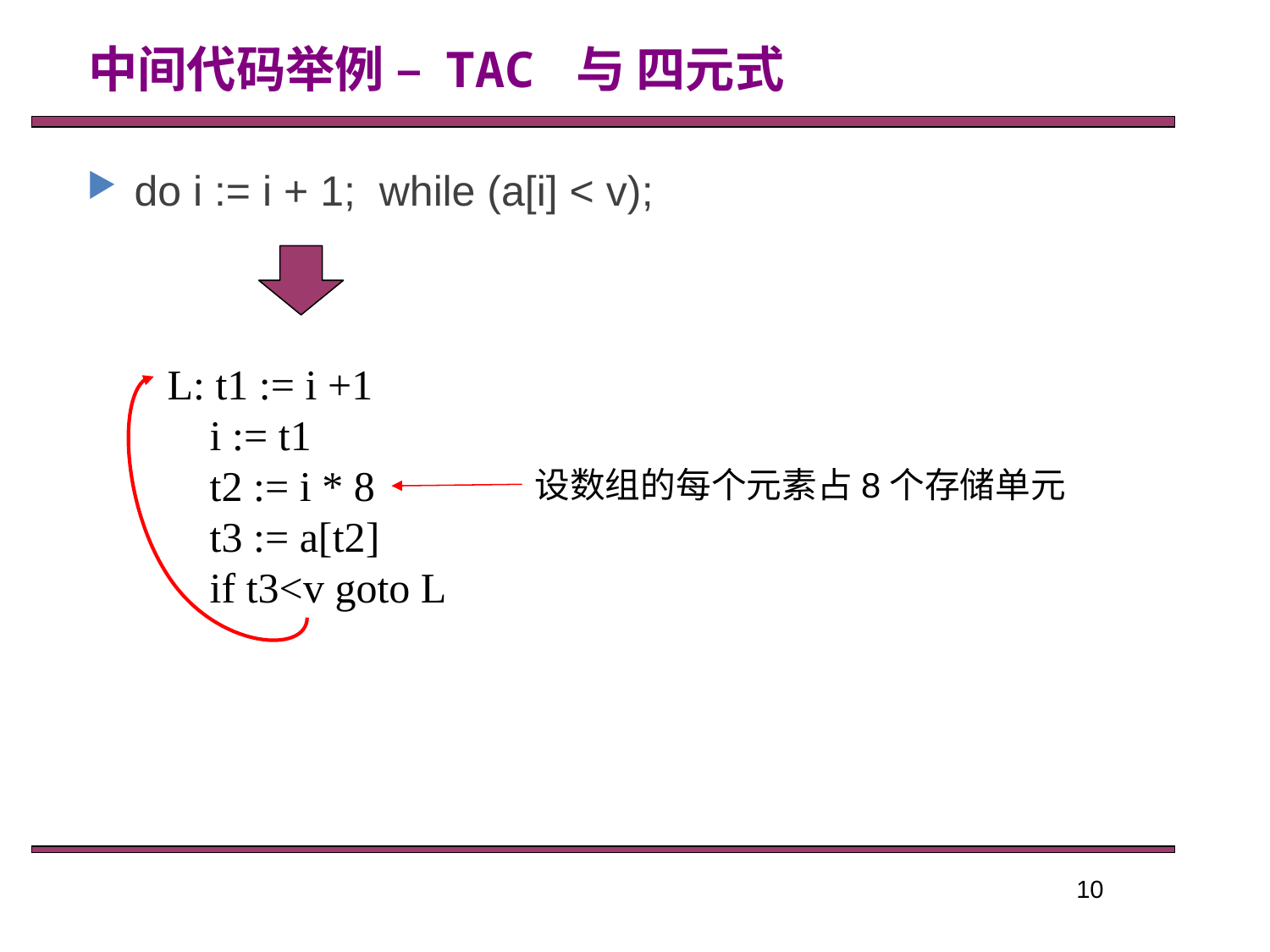

中间代码举例 – TAC 与 四元式
do i := i + 1;  while (a[i] < v);

L: t1 := i +1
    i := t1
    t2 := i * 8
    t3 := a[t2]
    if t3<v goto L

设数组的每个元素占8个存储单元
10